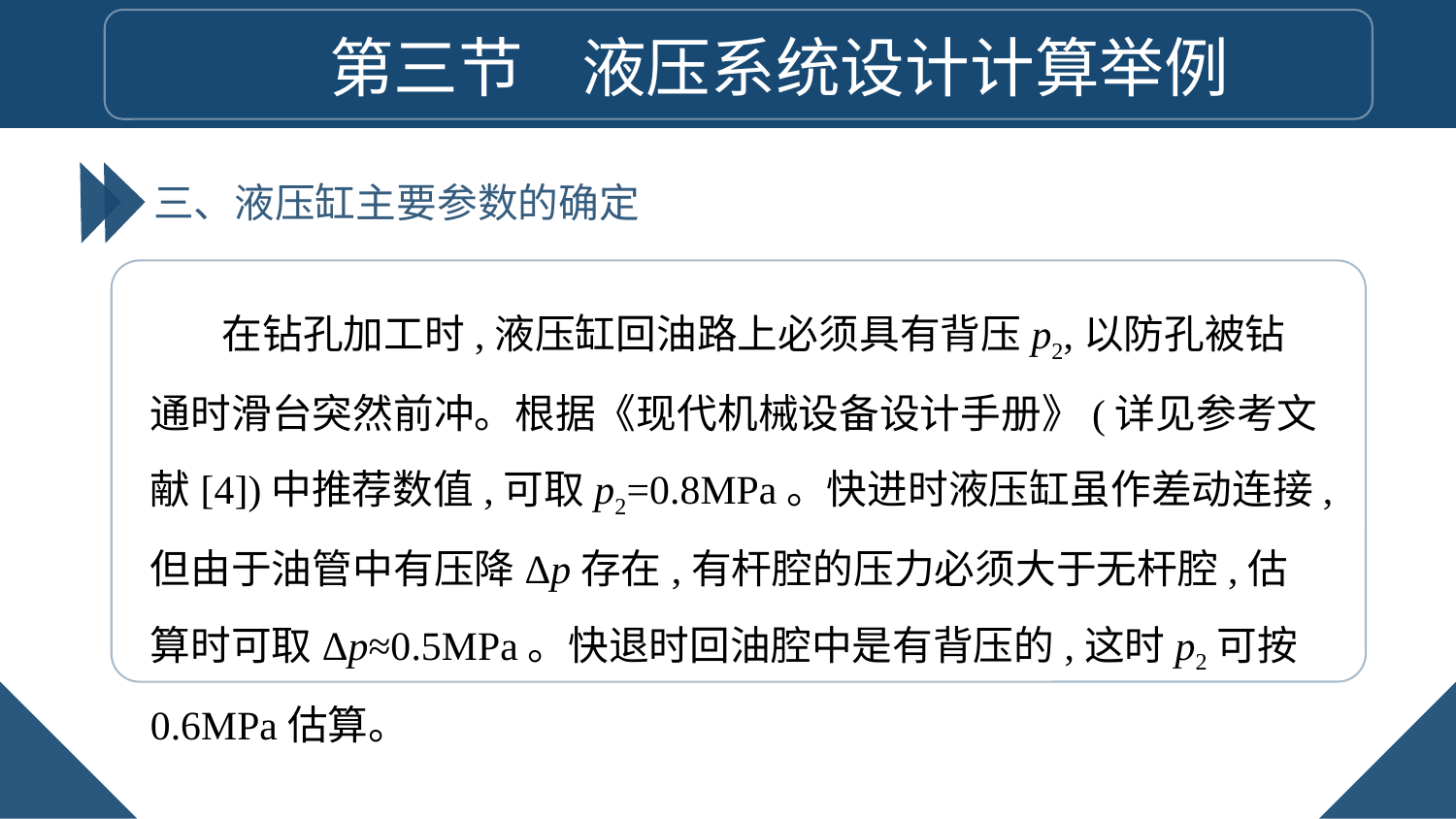

第三节    液压系统设计计算举例

三、液压缸主要参数的确定

在钻孔加工时,液压缸回油路上必须具有背压p2,以防孔被钻通时滑台突然前冲。根据《现代机械设备设计手册》(详见参考文献[4])中推荐数值,可取p2=0.8MPa。快进时液压缸虽作差动连接,但由于油管中有压降Δp存在,有杆腔的压力必须大于无杆腔,估算时可取Δp≈0.5MPa。快退时回油腔中是有背压的,这时p2可按0.6MPa估算。